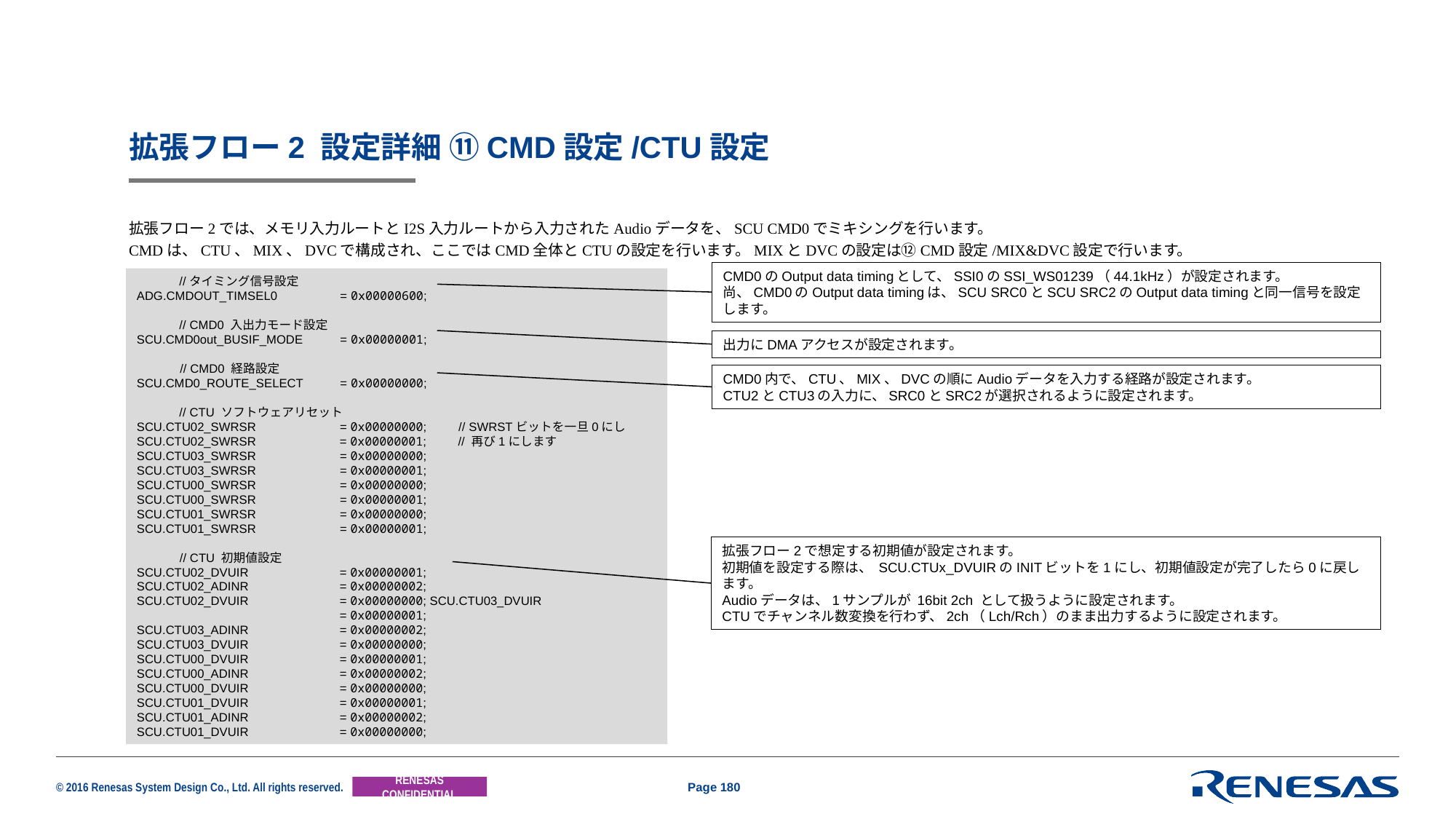

# 拡張フロー2 設定詳細 ⑪CMD設定/CTU設定
拡張フロー2では、メモリ入力ルートとI2S入力ルートから入力されたAudioデータを、SCU CMD0でミキシングを行います。
CMDは、CTU、MIX、DVCで構成され、ここではCMD全体とCTUの設定を行います。MIXとDVCの設定は⑫CMD設定/MIX&DVC設定で行います。
CMD0のOutput data timingとして、SSI0のSSI_WS01239（44.1kHz）が設定されます。
尚、CMD0のOutput data timingは、SCU SRC0とSCU SRC2のOutput data timingと同一信号を設定します。
	//タイミング信号設定
ADG.CMDOUT_TIMSEL0	= 0x00000600;

	// CMD0 入出力モード設定
SCU.CMD0out_BUSIF_MODE	= 0x00000001;

	// CMD0 経路設定
SCU.CMD0_ROUTE_SELECT		= 0x00000000;

	// CTU ソフトウェアリセット
SCU.CTU02_SWRSR	= 0x00000000;	// SWRSTビットを一旦0にし
SCU.CTU02_SWRSR	= 0x00000001;	// 再び1にします
SCU.CTU03_SWRSR	= 0x00000000;
SCU.CTU03_SWRSR	= 0x00000001;
SCU.CTU00_SWRSR	= 0x00000000;
SCU.CTU00_SWRSR	= 0x00000001;
SCU.CTU01_SWRSR	= 0x00000000;
SCU.CTU01_SWRSR	= 0x00000001;
	// CTU 初期値設定
SCU.CTU02_DVUIR	= 0x00000001;
SCU.CTU02_ADINR	= 0x00000002;
SCU.CTU02_DVUIR	= 0x00000000; SCU.CTU03_DVUIR	= 0x00000001;
SCU.CTU03_ADINR	= 0x00000002;
SCU.CTU03_DVUIR	= 0x00000000;
SCU.CTU00_DVUIR	= 0x00000001;
SCU.CTU00_ADINR	= 0x00000002;
SCU.CTU00_DVUIR	= 0x00000000;
SCU.CTU01_DVUIR	= 0x00000001;
SCU.CTU01_ADINR	= 0x00000002;
SCU.CTU01_DVUIR	= 0x00000000;
出力にDMAアクセスが設定されます。
CMD0内で、CTU、MIX、DVCの順にAudioデータを入力する経路が設定されます。
CTU2とCTU3の入力に、SRC0とSRC2が選択されるように設定されます。
拡張フロー2で想定する初期値が設定されます。
初期値を設定する際は、 SCU.CTUx_DVUIRのINITビットを1にし、初期値設定が完了したら0に戻します。
Audioデータは、1サンプルが 16bit 2ch として扱うように設定されます。
CTUでチャンネル数変換を行わず、2ch（Lch/Rch）のまま出力するように設定されます。
Page 180